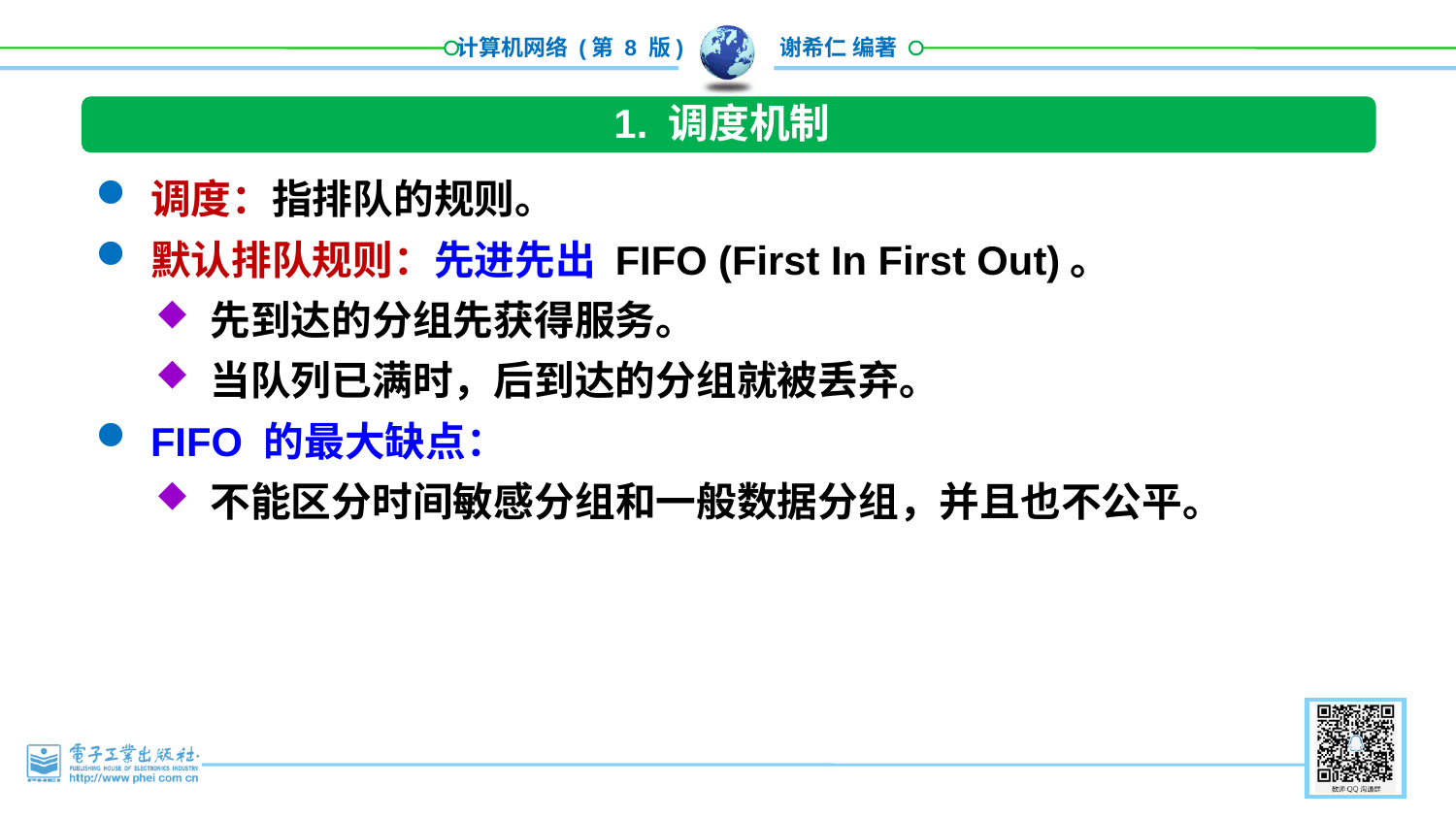

1. 调度机制

调度：指排队的规则。
默认排队规则：先进先出 FIFO (First In First Out)。
先到达的分组先获得服务。
当队列已满时，后到达的分组就被丢弃。
FIFO 的最大缺点：
不能区分时间敏感分组和一般数据分组，并且也不公平。